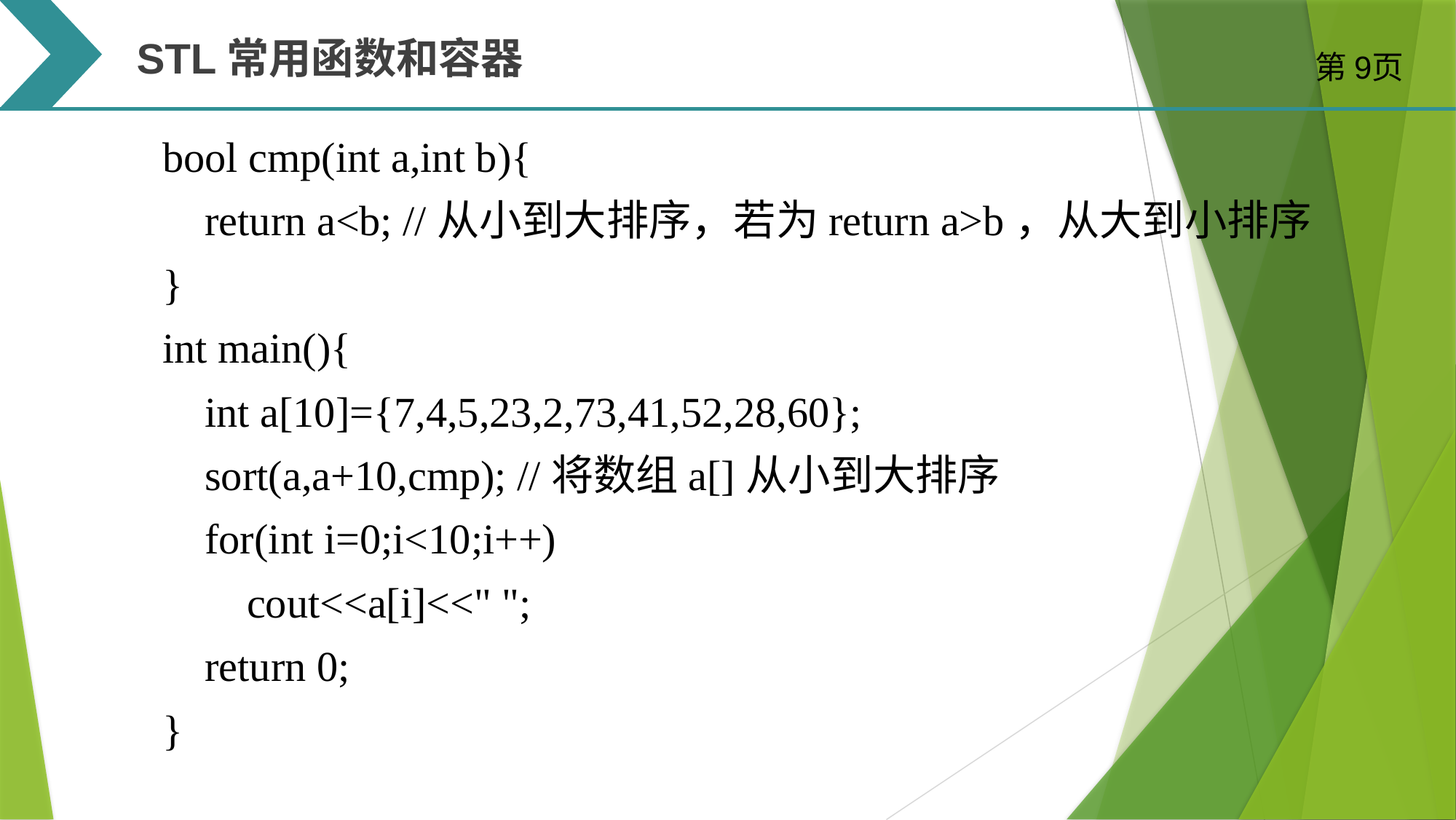

STL常用函数和容器
第9页
bool cmp(int a,int b){
    return a<b; //从小到大排序，若为return a>b，从大到小排序
}
int main(){
    int a[10]={7,4,5,23,2,73,41,52,28,60};
    sort(a,a+10,cmp); //将数组a[]从小到大排序
    for(int i=0;i<10;i++)
        cout<<a[i]<<" ";
    return 0;
}